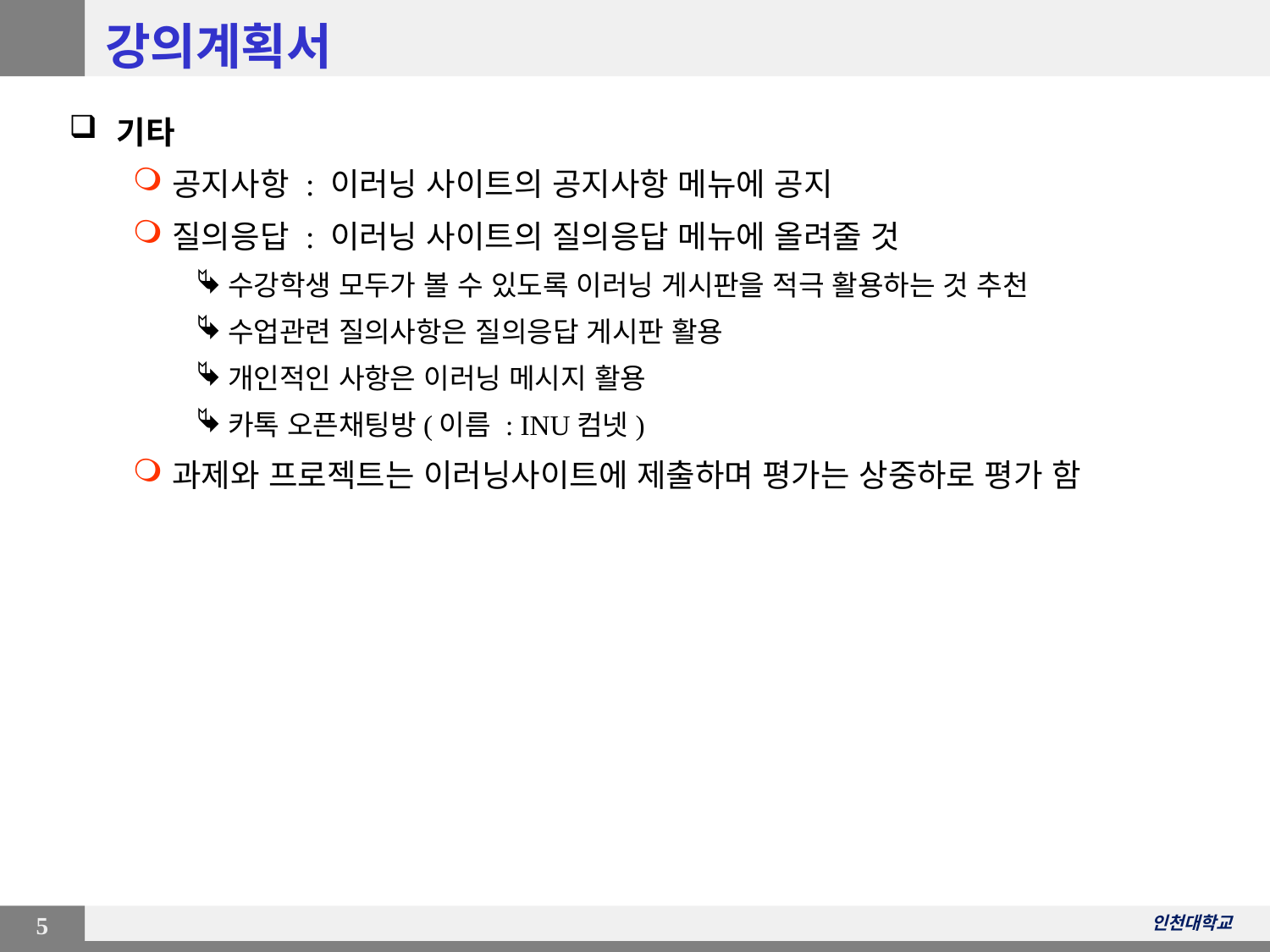

# 강의계획서
기타
공지사항 : 이러닝 사이트의 공지사항 메뉴에 공지
질의응답 : 이러닝 사이트의 질의응답 메뉴에 올려줄 것
수강학생 모두가 볼 수 있도록 이러닝 게시판을 적극 활용하는 것 추천
수업관련 질의사항은 질의응답 게시판 활용
개인적인 사항은 이러닝 메시지 활용
카톡 오픈채팅방(이름 : INU컴넷)
과제와 프로젝트는 이러닝사이트에 제출하며 평가는 상중하로 평가 함